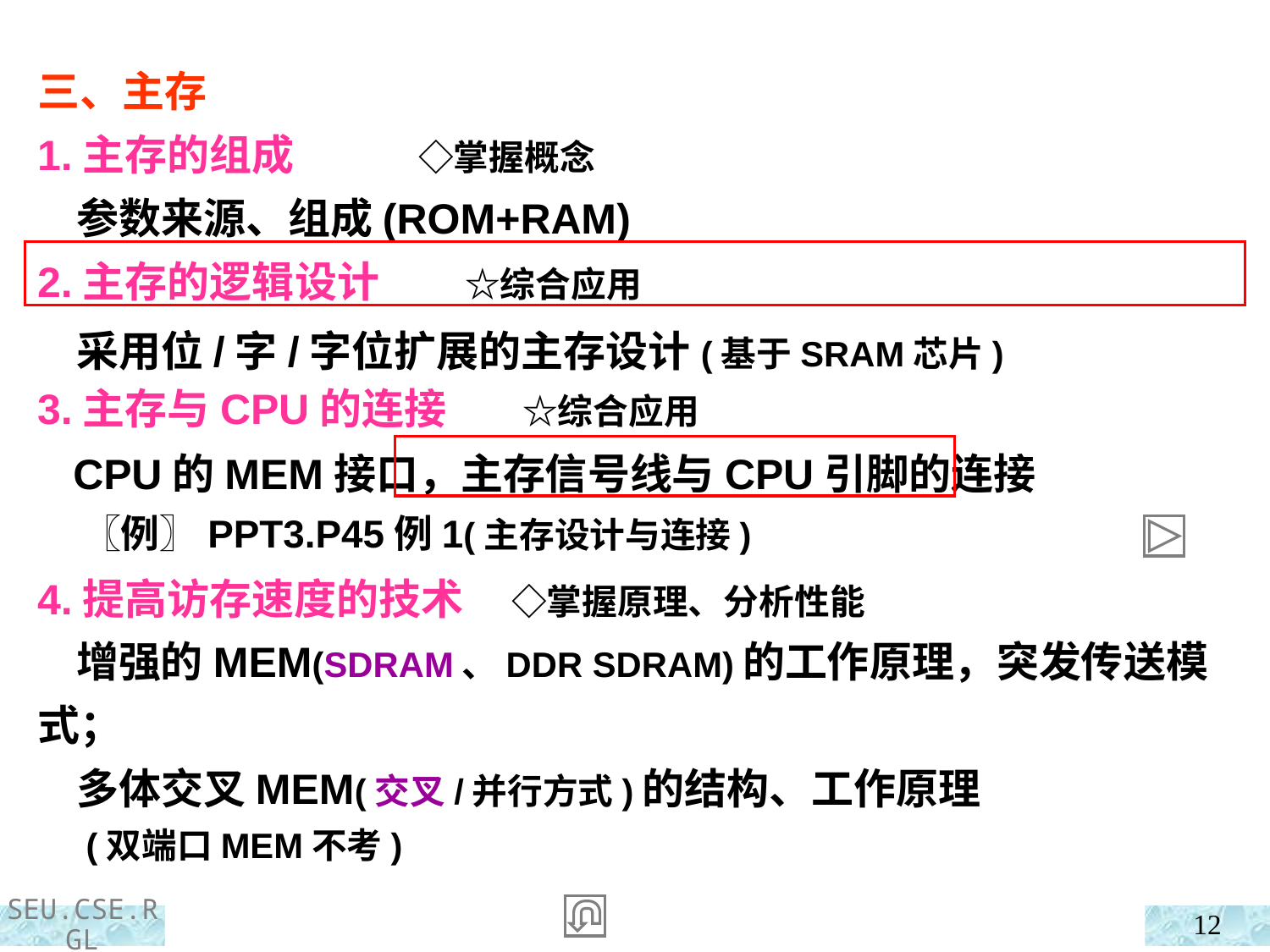

三、主存
1.主存的组成             ◇掌握概念
   参数来源、组成(ROM+RAM)
2.主存的逻辑设计         ☆综合应用

3.主存与CPU的连接        ☆综合应用

4.提高访存速度的技术     ◇掌握原理、分析性能

   采用位/字/字位扩展的主存设计(基于SRAM芯片)
   CPU的MEM接口，主存信号线与CPU引脚的连接
    〖例〗PPT3.P45例1(主存设计与连接)

   增强的MEM(SDRAM、DDR SDRAM)的工作原理，突发传送模式；
   多体交叉MEM(交叉/并行方式)的结构、工作原理
     (双端口MEM不考)

12